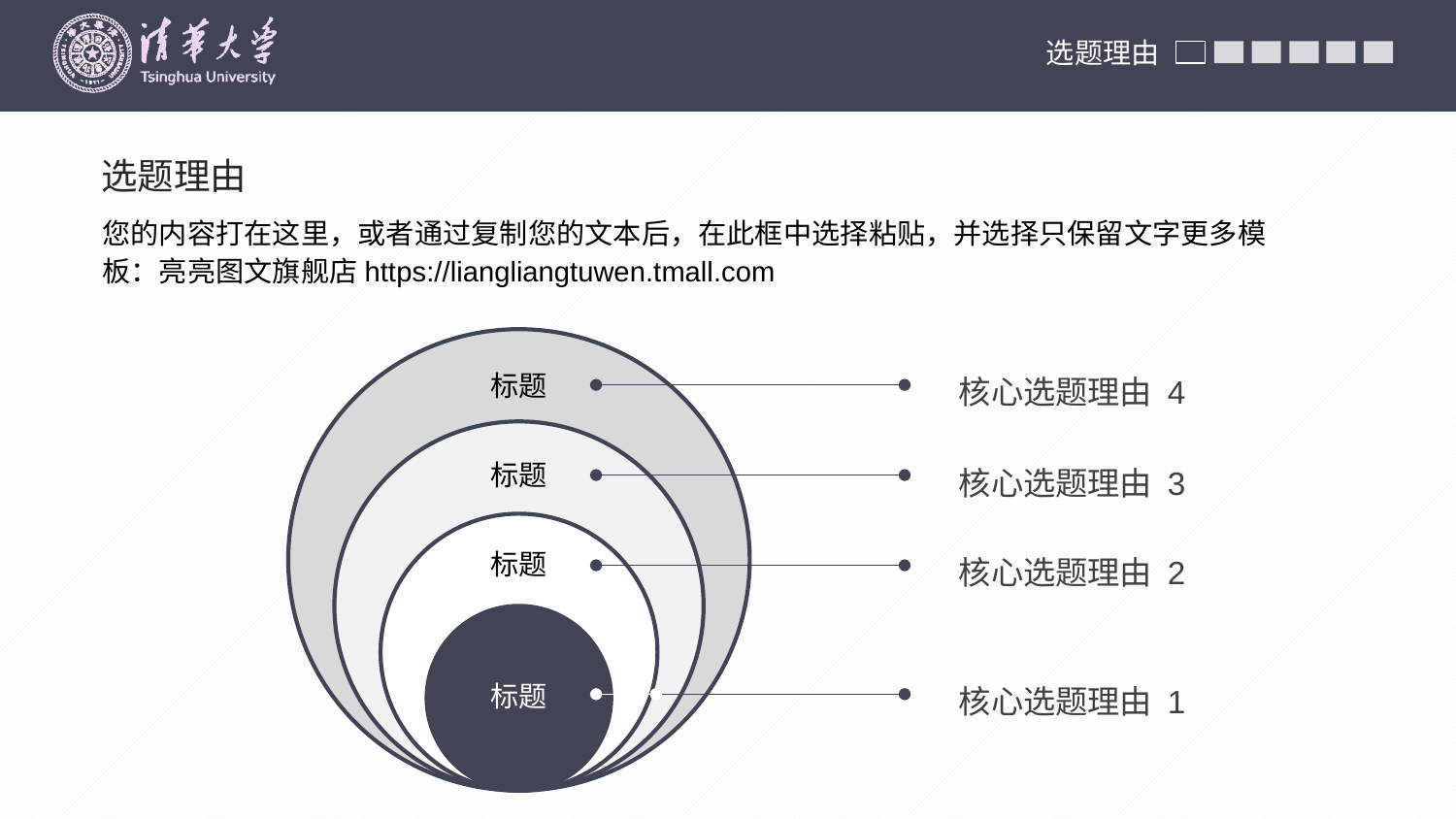

选题理由

选题理由
您的内容打在这里，或者通过复制您的文本后，在此框中选择粘贴，并选择只保留文字更多模板：亮亮图文旗舰店https://liangliangtuwen.tmall.com
标题
标题
标题
标题
核心选题理由 4
核心选题理由 3
核心选题理由 2
核心选题理由 1